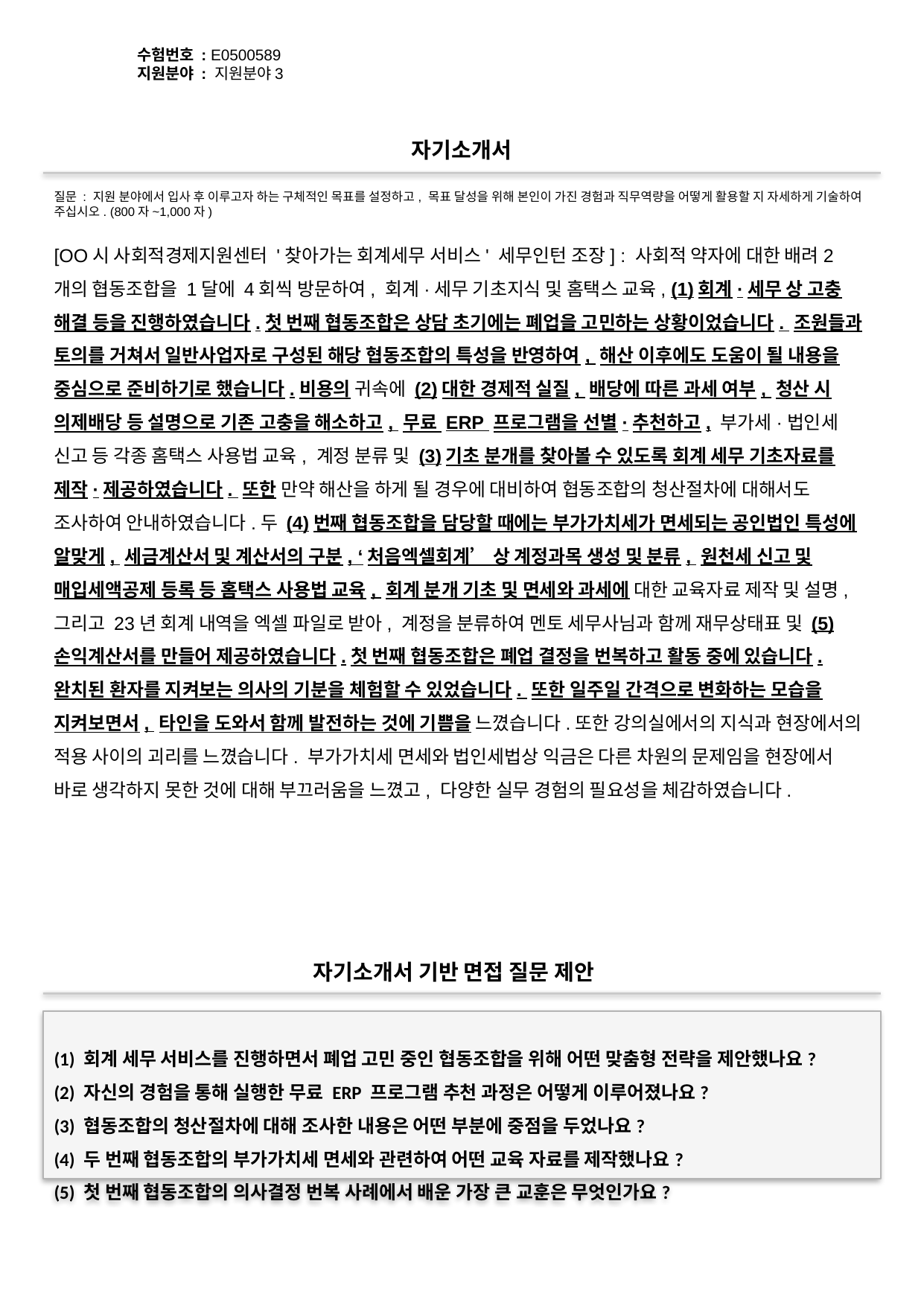

수험번호 : E0500589
지원분야 : 지원분야3
#

자기소개서

질문 : 지원 분야에서 입사 후 이루고자 하는 구체적인 목표를 설정하고, 목표 달성을 위해 본인이 가진 경험과 직무역량을 어떻게 활용할 지 자세하게 기술하여 주십시오. (800자~1,000자)

[OO시 사회적경제지원센터 '찾아가는 회계세무 서비스' 세무인턴 조장] : 사회적 약자에 대한 배려2개의 협동조합을 1달에 4회씩 방문하여, 회계·세무 기초지식 및 홈택스 교육, (1)회계·세무 상 고충 해결 등을 진행하였습니다.첫 번째 협동조합은 상담 초기에는 폐업을 고민하는 상황이었습니다. 조원들과 토의를 거쳐서 일반사업자로 구성된 해당 협동조합의 특성을 반영하여, 해산 이후에도 도움이 될 내용을 중심으로 준비하기로 했습니다.비용의 귀속에 (2)대한 경제적 실질, 배당에 따른 과세 여부, 청산 시 의제배당 등 설명으로 기존 고충을 해소하고, 무료 ERP 프로그램을 선별·추천하고, 부가세·법인세 신고 등 각종 홈택스 사용법 교육, 계정 분류 및 (3)기초 분개를 찾아볼 수 있도록 회계 세무 기초자료를 제작·제공하였습니다. 또한 만약 해산을 하게 될 경우에 대비하여 협동조합의 청산절차에 대해서도 조사하여 안내하였습니다.두 (4)번째 협동조합을 담당할 때에는 부가가치세가 면세되는 공인법인 특성에 알맞게, 세금계산서 및 계산서의 구분, ‘처음엑셀회계’ 상 계정과목 생성 및 분류, 원천세 신고 및 매입세액공제 등록 등 홈택스 사용법 교육, 회계 분개 기초 및 면세와 과세에 대한 교육자료 제작 및 설명, 그리고 23년 회계 내역을 엑셀 파일로 받아, 계정을 분류하여 멘토 세무사님과 함께 재무상태표 및 (5)손익계산서를 만들어 제공하였습니다.첫 번째 협동조합은 폐업 결정을 번복하고 활동 중에 있습니다. 완치된 환자를 지켜보는 의사의 기분을 체험할 수 있었습니다. 또한 일주일 간격으로 변화하는 모습을 지켜보면서, 타인을 도와서 함께 발전하는 것에 기쁨을 느꼈습니다.또한 강의실에서의 지식과 현장에서의 적용 사이의 괴리를 느꼈습니다. 부가가치세 면세와 법인세법상 익금은 다른 차원의 문제임을 현장에서 바로 생각하지 못한 것에 대해 부끄러움을 느꼈고, 다양한 실무 경험의 필요성을 체감하였습니다.

자기소개서 기반 면접 질문 제안

(1) 회계 세무 서비스를 진행하면서 폐업 고민 중인 협동조합을 위해 어떤 맞춤형 전략을 제안했나요?
(2) 자신의 경험을 통해 실행한 무료 ERP 프로그램 추천 과정은 어떻게 이루어졌나요?
(3) 협동조합의 청산절차에 대해 조사한 내용은 어떤 부분에 중점을 두었나요?
(4) 두 번째 협동조합의 부가가치세 면세와 관련하여 어떤 교육 자료를 제작했나요?
(5) 첫 번째 협동조합의 의사결정 번복 사례에서 배운 가장 큰 교훈은 무엇인가요?